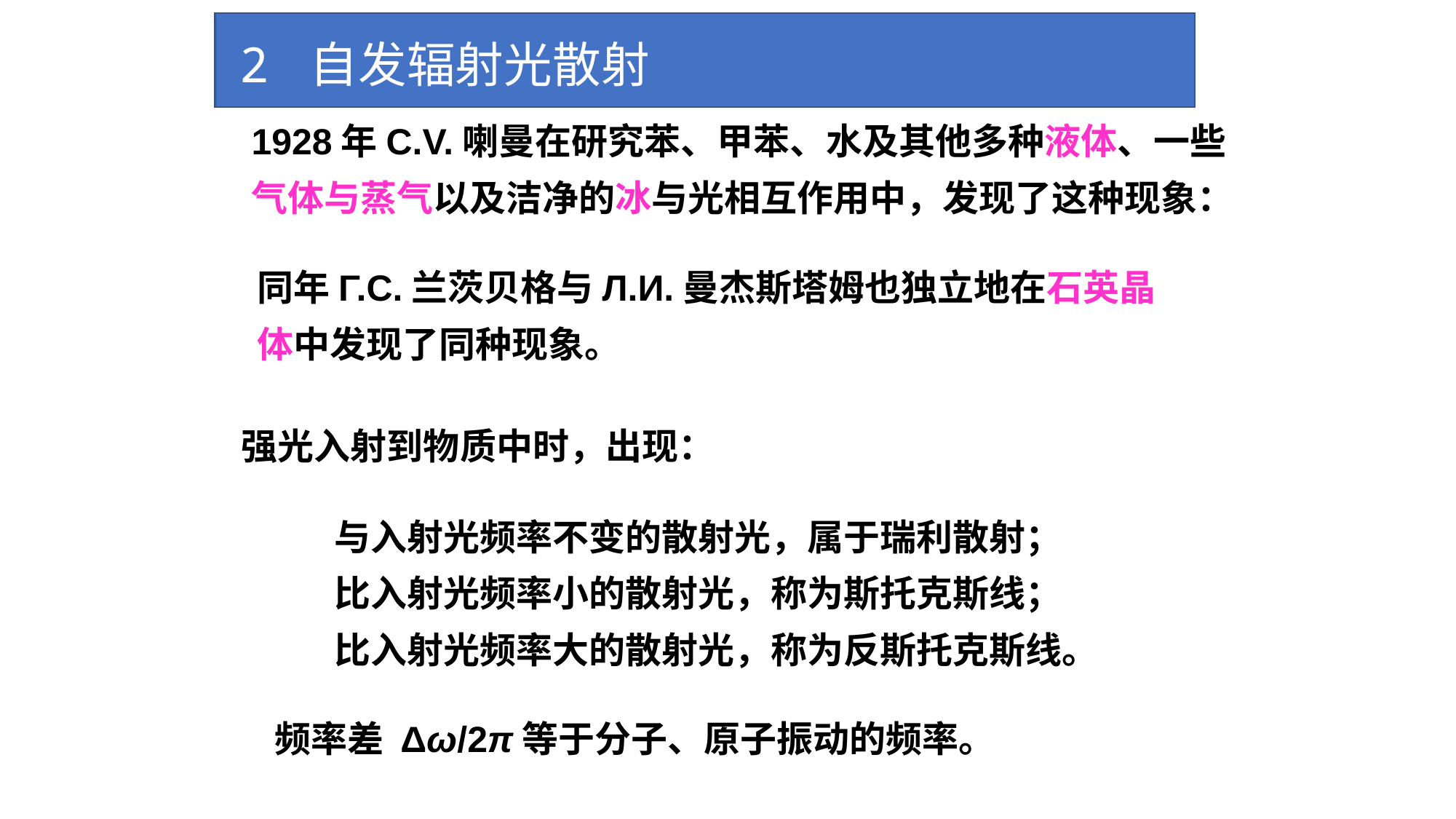

2 自发辐射光散射

2 自发辐射光散射
1928年C.V.喇曼在研究苯、甲苯、水及其他多种液体、一些
气体与蒸气以及洁净的冰与光相互作用中，发现了这种现象：
同年Γ.С.兰茨贝格与Л.И.曼杰斯塔姆也独立地在石英晶
体中发现了同种现象。
强光入射到物质中时，出现：
与入射光频率不变的散射光，属于瑞利散射；
比入射光频率小的散射光，称为斯托克斯线；
比入射光频率大的散射光，称为反斯托克斯线。
频率差 Δω/2π等于分子、原子振动的频率。